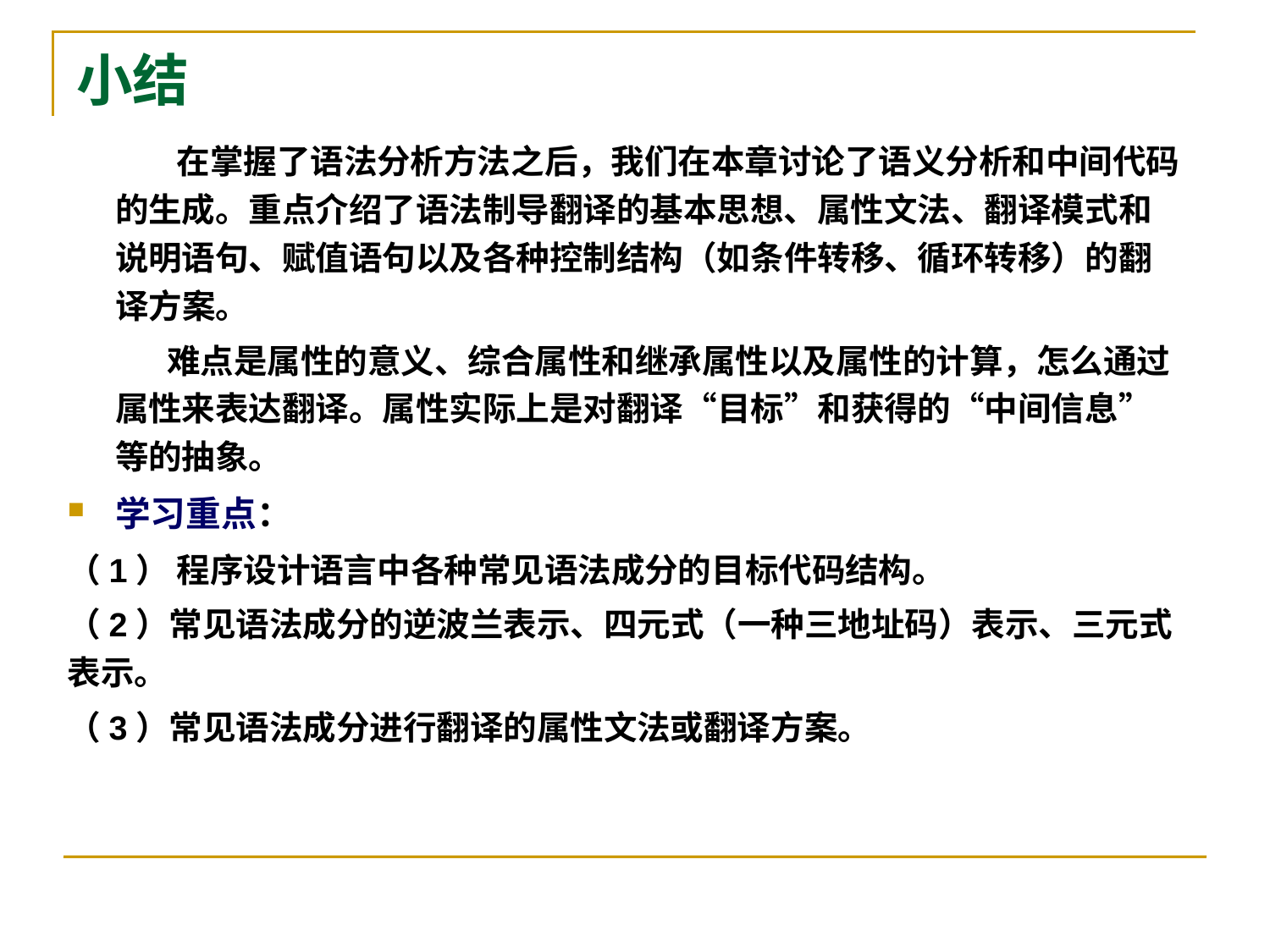

# 小结
	       在掌握了语法分析方法之后，我们在本章讨论了语义分析和中间代码的生成。重点介绍了语法制导翻译的基本思想、属性文法、翻译模式和说明语句、赋值语句以及各种控制结构（如条件转移、循环转移）的翻译方案。
            难点是属性的意义、综合属性和继承属性以及属性的计算，怎么通过属性来表达翻译。属性实际上是对翻译“目标”和获得的“中间信息”等的抽象。
学习重点：
（1） 程序设计语言中各种常见语法成分的目标代码结构。
（2）常见语法成分的逆波兰表示、四元式（一种三地址码）表示、三元式表示。
（3）常见语法成分进行翻译的属性文法或翻译方案。
95